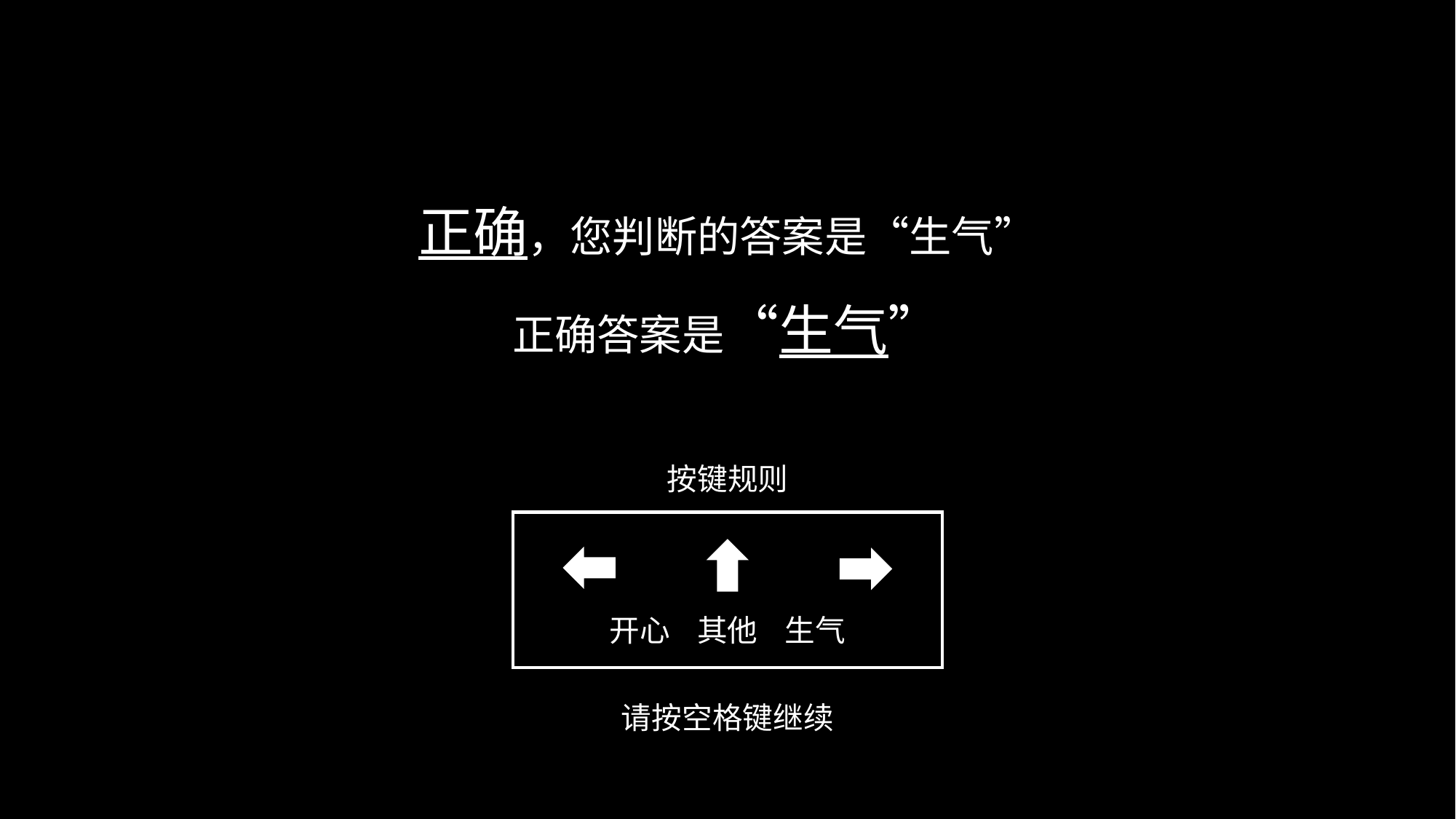

正确，您判断的答案是“生气”
正确答案是“生气”
按键规则

开心    其他    生气
请按空格键继续